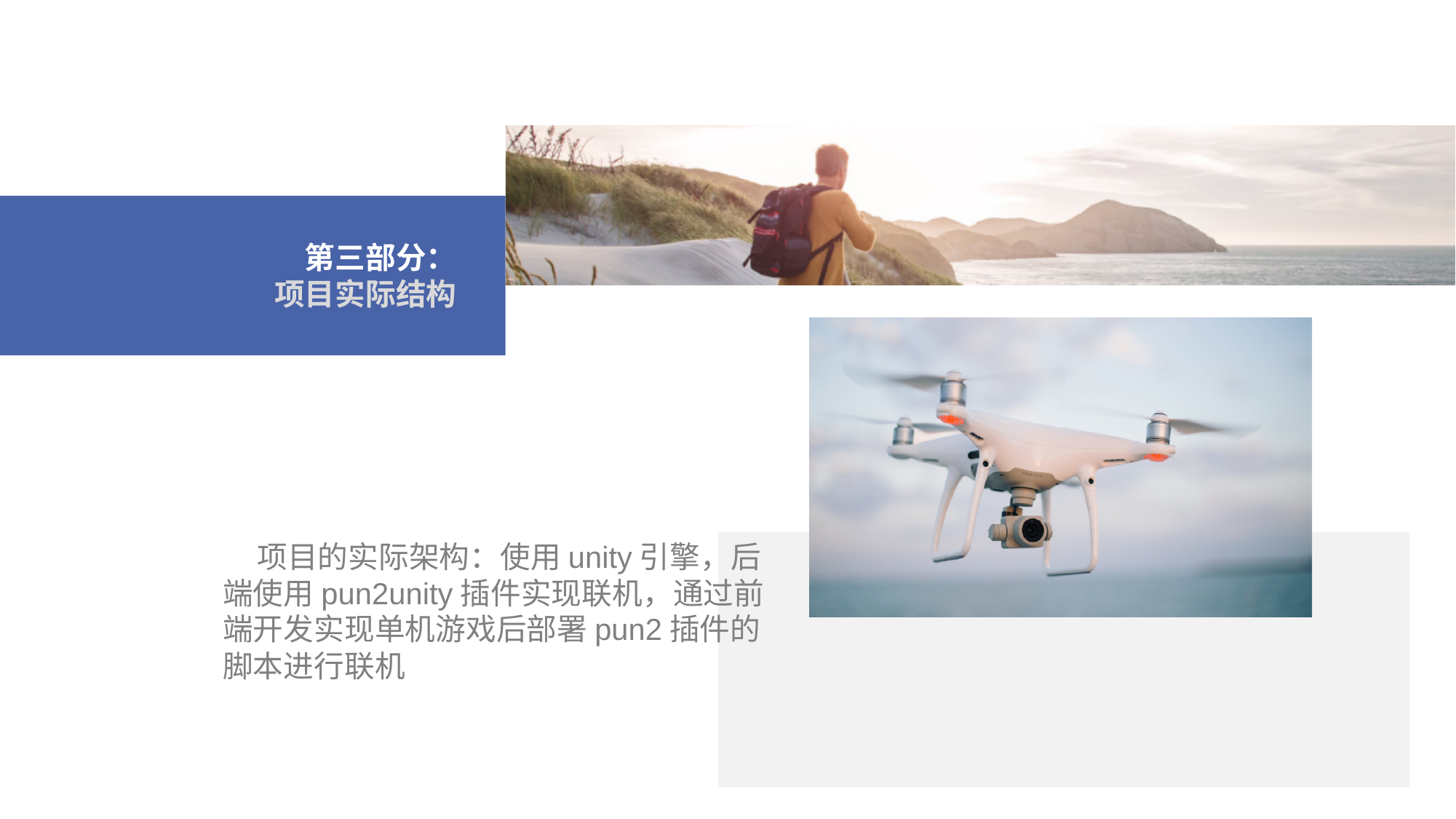

第三部分：
项目实际结构

    项目的实际架构：使用unity引擎，后端使用pun2unity插件实现联机，通过前端开发实现单机游戏后部署pun2插件的脚本进行联机